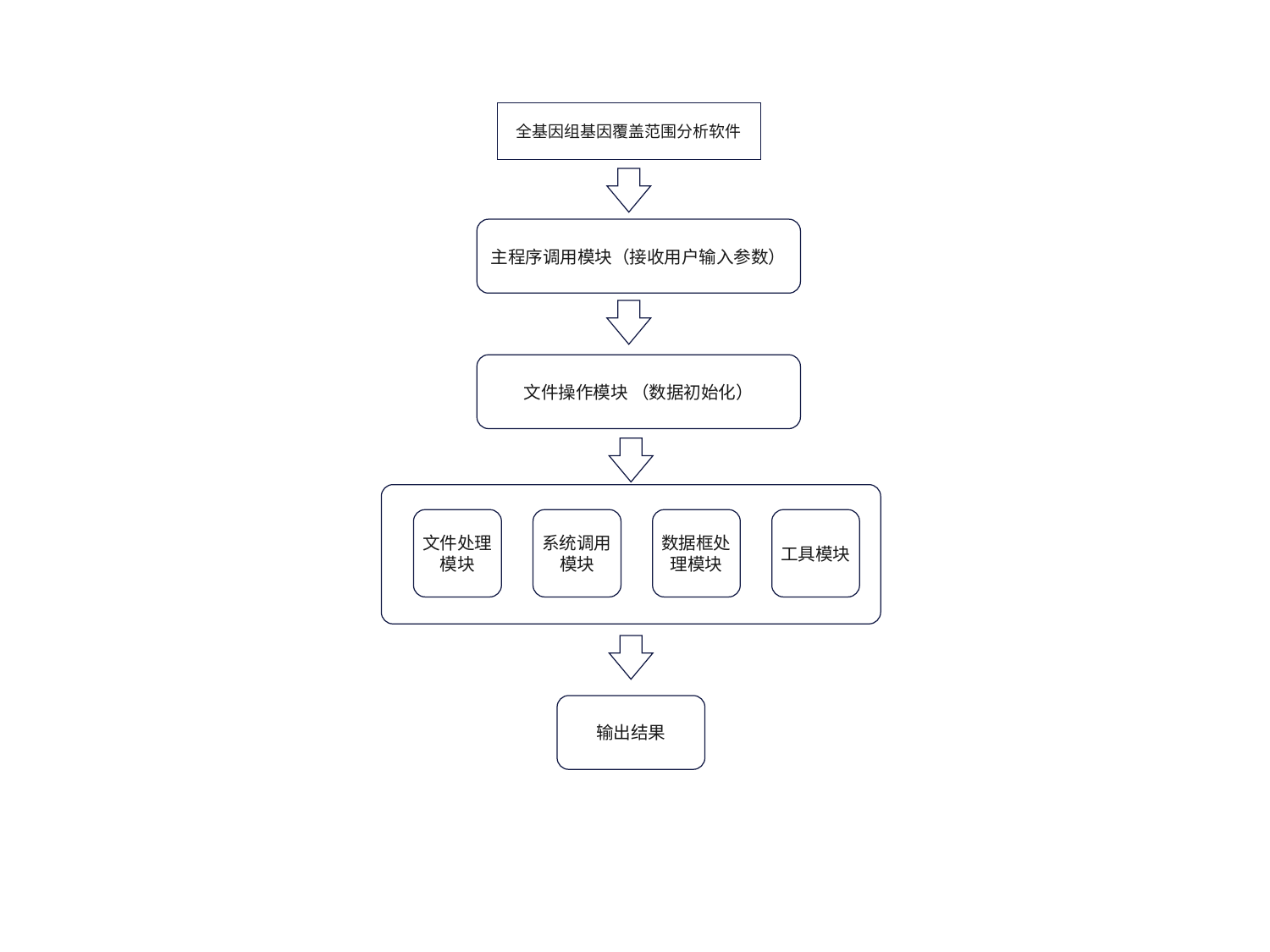

全基因组基因覆盖范围分析软件

主程序调用模块（接收用户输入参数）

文件操作模块 （数据初始化）

文件处理模块
系统调用模块
数据框处理模块
工具模块

输出结果